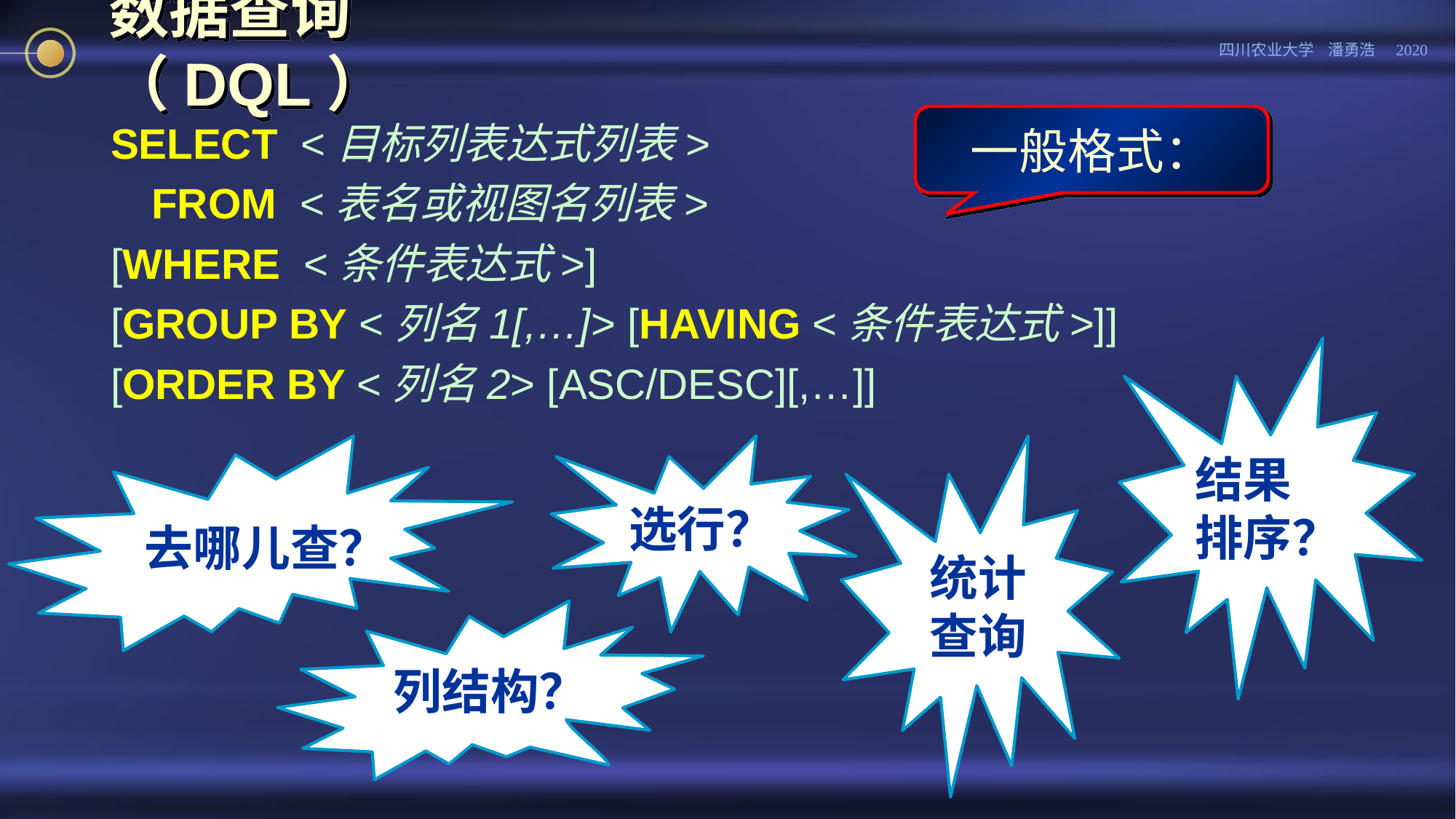

# 数据查询（DQL）
一般格式：
SELECT  <目标列表达式列表>
	FROM  <表名或视图名列表>
[WHERE  <条件表达式>]
[GROUP BY <列名1[,…]> [HAVING <条件表达式>]]
[ORDER BY <列名2> [ASC/DESC][,…]]
结果
排序？
去哪儿查？
选行？
统计查询
列结构？